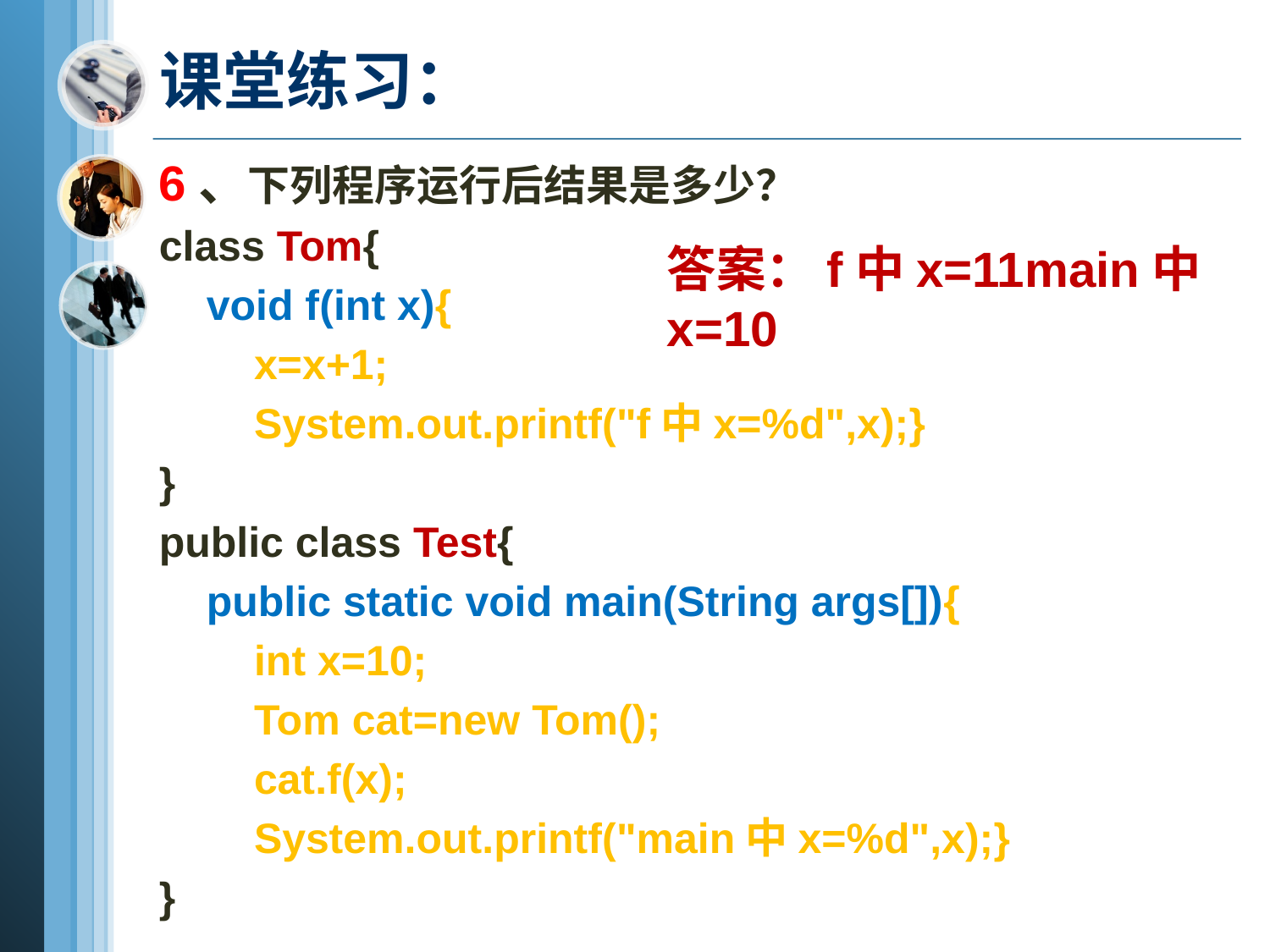

# 课堂练习：
6、下列程序运行后结果是多少？
class Tom{
    void f(int x){
        x=x+1;
        System.out.printf("f中x=%d",x);}
}
public class Test{
    public static void main(String args[]){
        int x=10;
        Tom cat=new Tom();
        cat.f(x);
        System.out.printf("main中x=%d",x);}
}
答案：f中x=11main中x=10